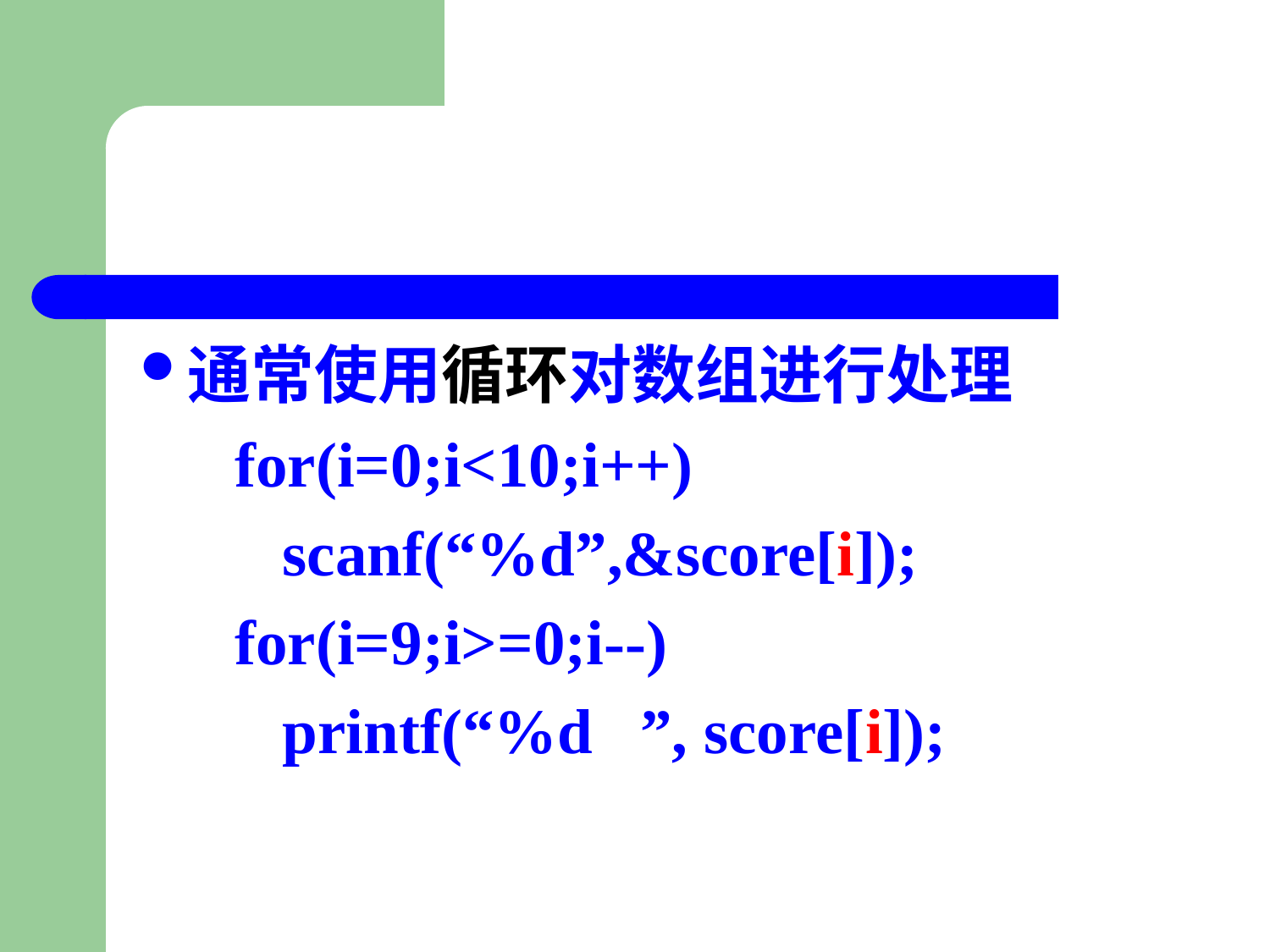

#
通常使用循环对数组进行处理
      for(i=0;i<10;i++)
         scanf(“%d”,&score[i]);
      for(i=9;i>=0;i--)
         printf(“%d   ”, score[i]);